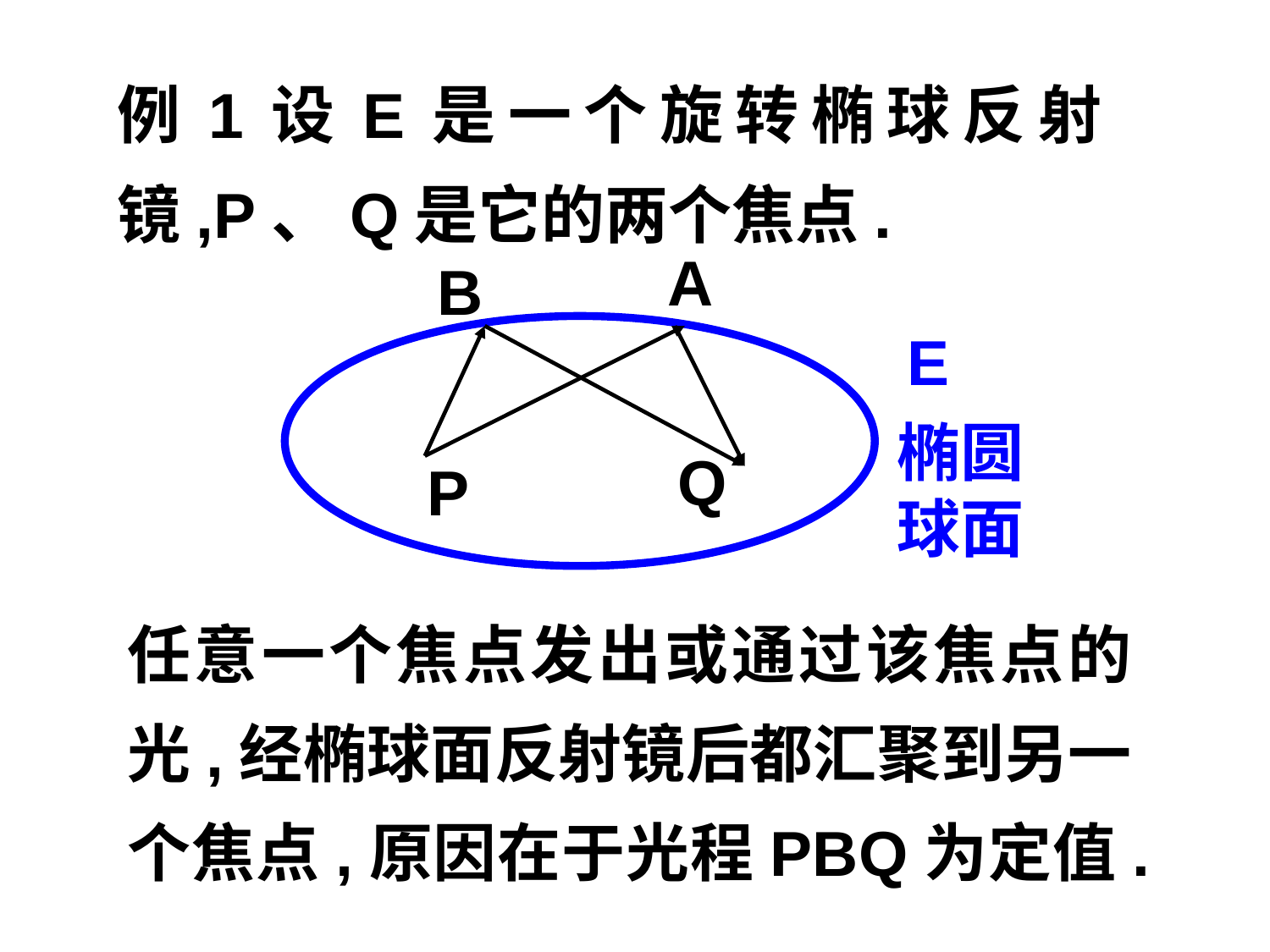

例1设E是一个旋转椭球反射镜,P、Q是它的两个焦点.
A
B

E

椭圆球面
Q
P
任意一个焦点发出或通过该焦点的光,经椭球面反射镜后都汇聚到另一个焦点,原因在于光程PBQ为定值.